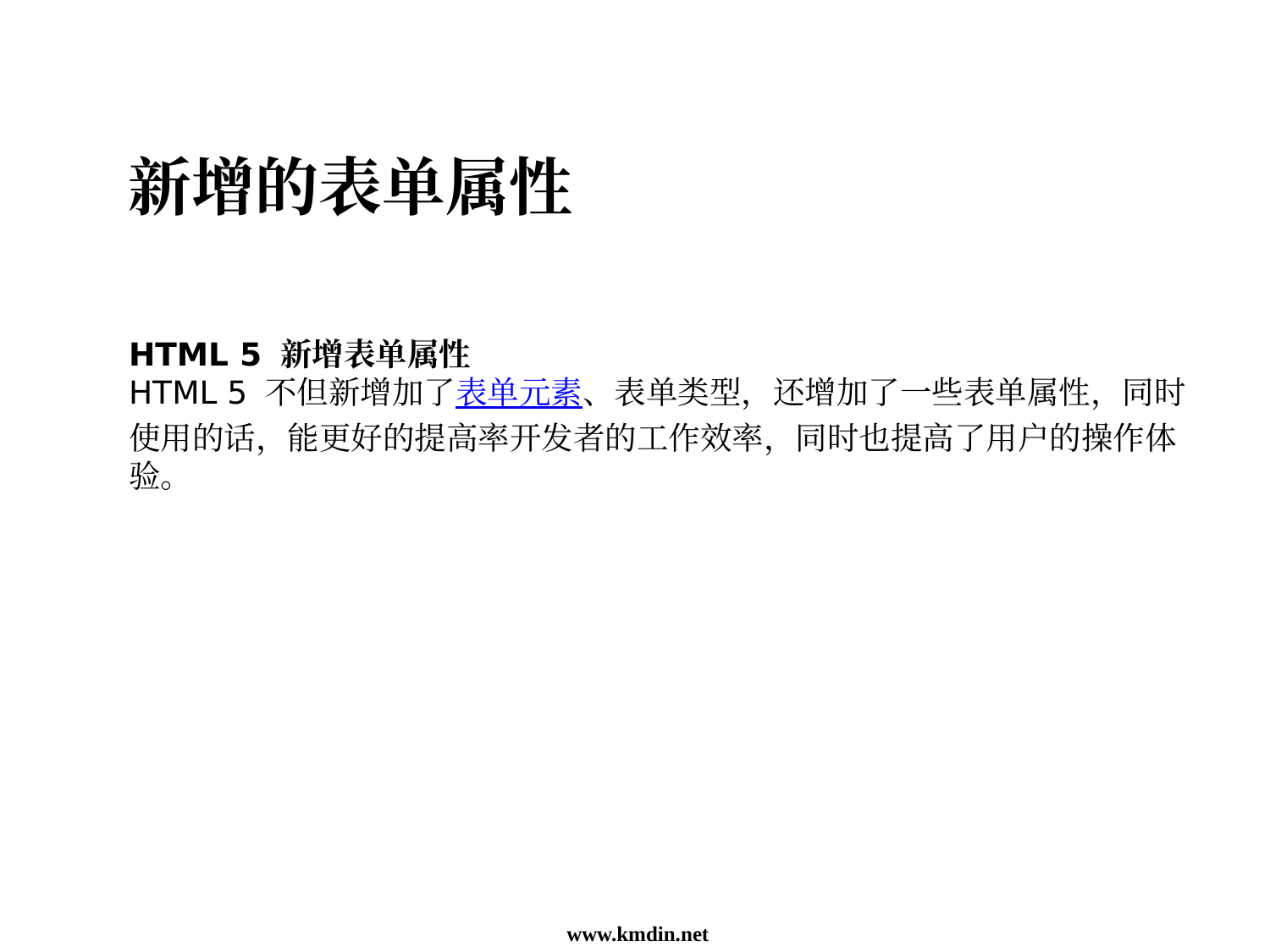

新增的表单属性
HTML 5 新增表单属性
HTML 5 不但新增加了表单元素、表单类型，还增加了一些表单属性，同时使用的话，能更好的提高率开发者的工作效率，同时也提高了用户的操作体验。